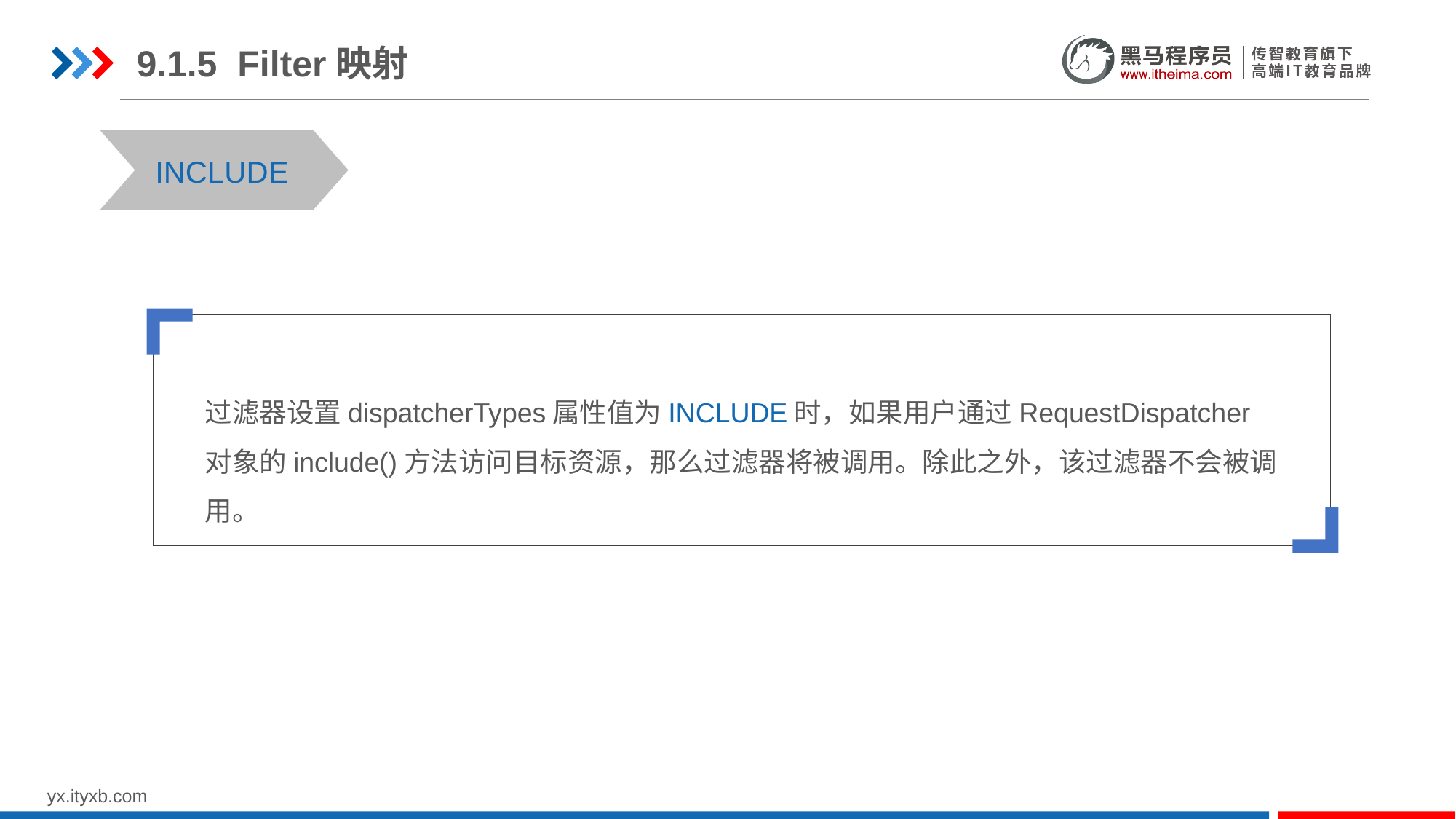

9.1.5  Filter映射

INCLUDE

过滤器设置dispatcherTypes属性值为INCLUDE时，如果用户通过RequestDispatcher对象的include()方法访问目标资源，那么过滤器将被调用。除此之外，该过滤器不会被调用。